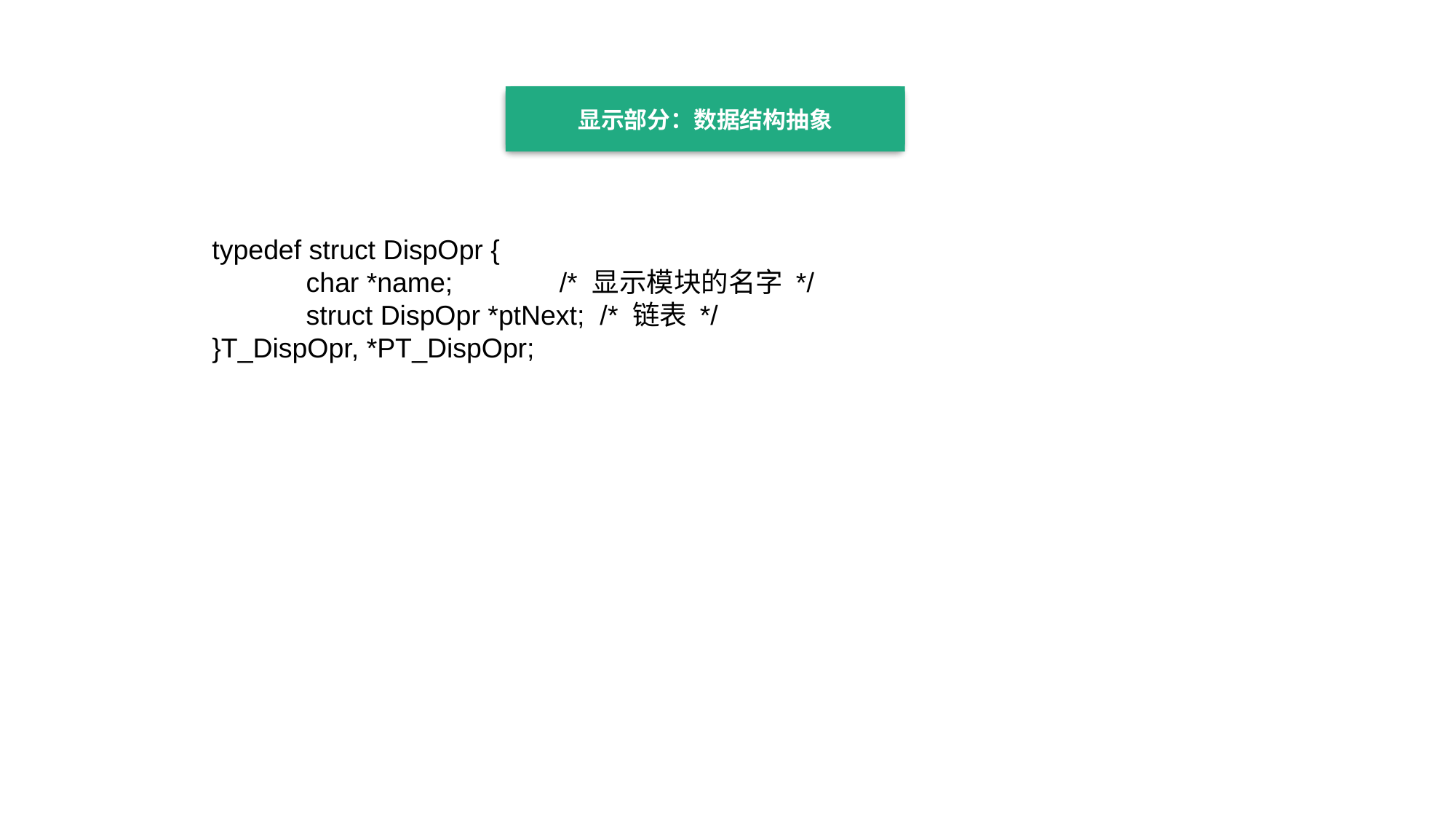

显示部分：数据结构抽象

typedef struct DispOpr {
	char *name;              /* 显示模块的名字 */
	struct DispOpr *ptNext;  /* 链表 */
}T_DispOpr, *PT_DispOpr;